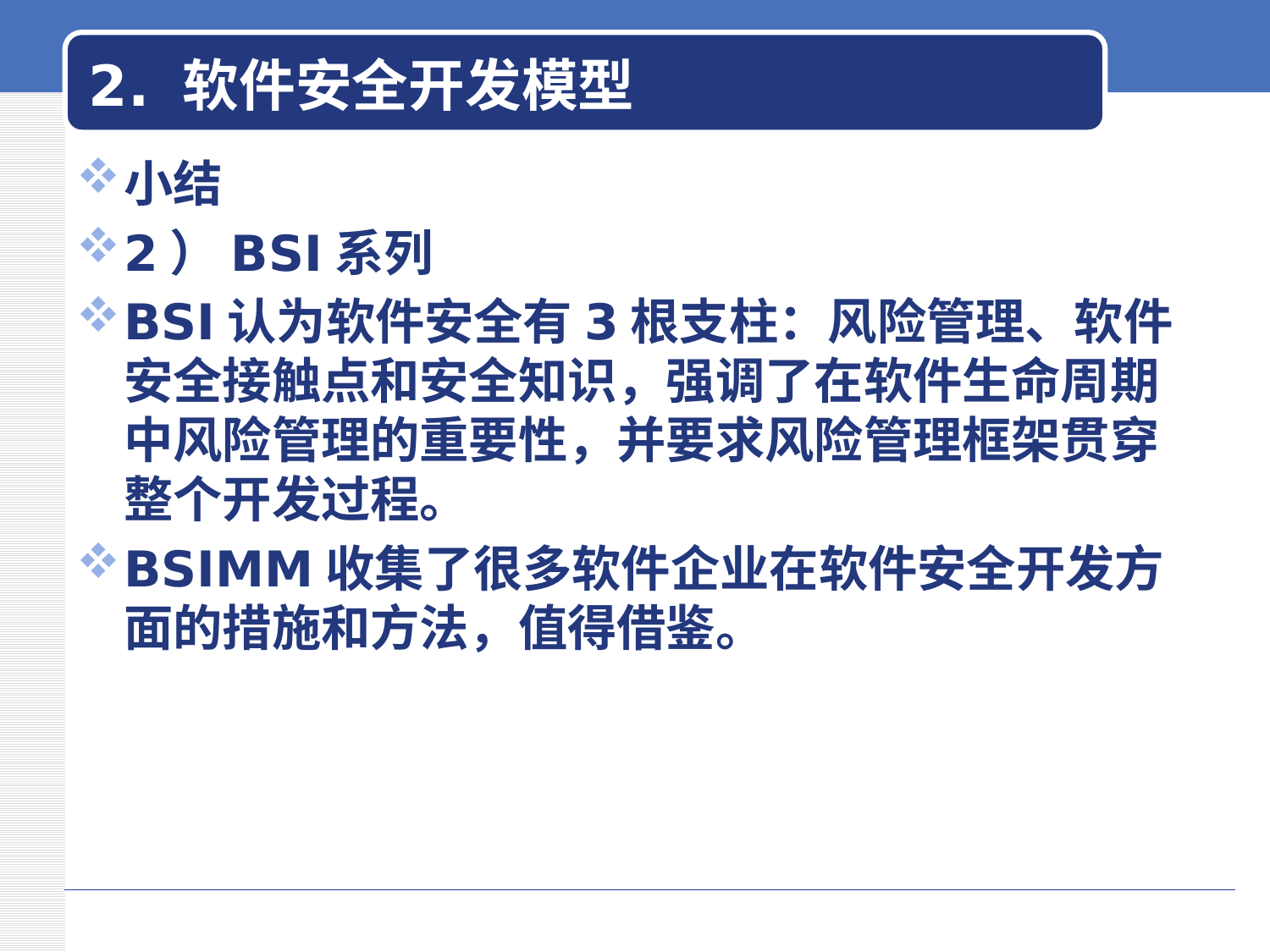

# 2. 软件安全开发模型
小结
2）BSI系列
BSI认为软件安全有3根支柱：风险管理、软件安全接触点和安全知识，强调了在软件生命周期中风险管理的重要性，并要求风险管理框架贯穿整个开发过程。
BSIMM收集了很多软件企业在软件安全开发方面的措施和方法，值得借鉴。